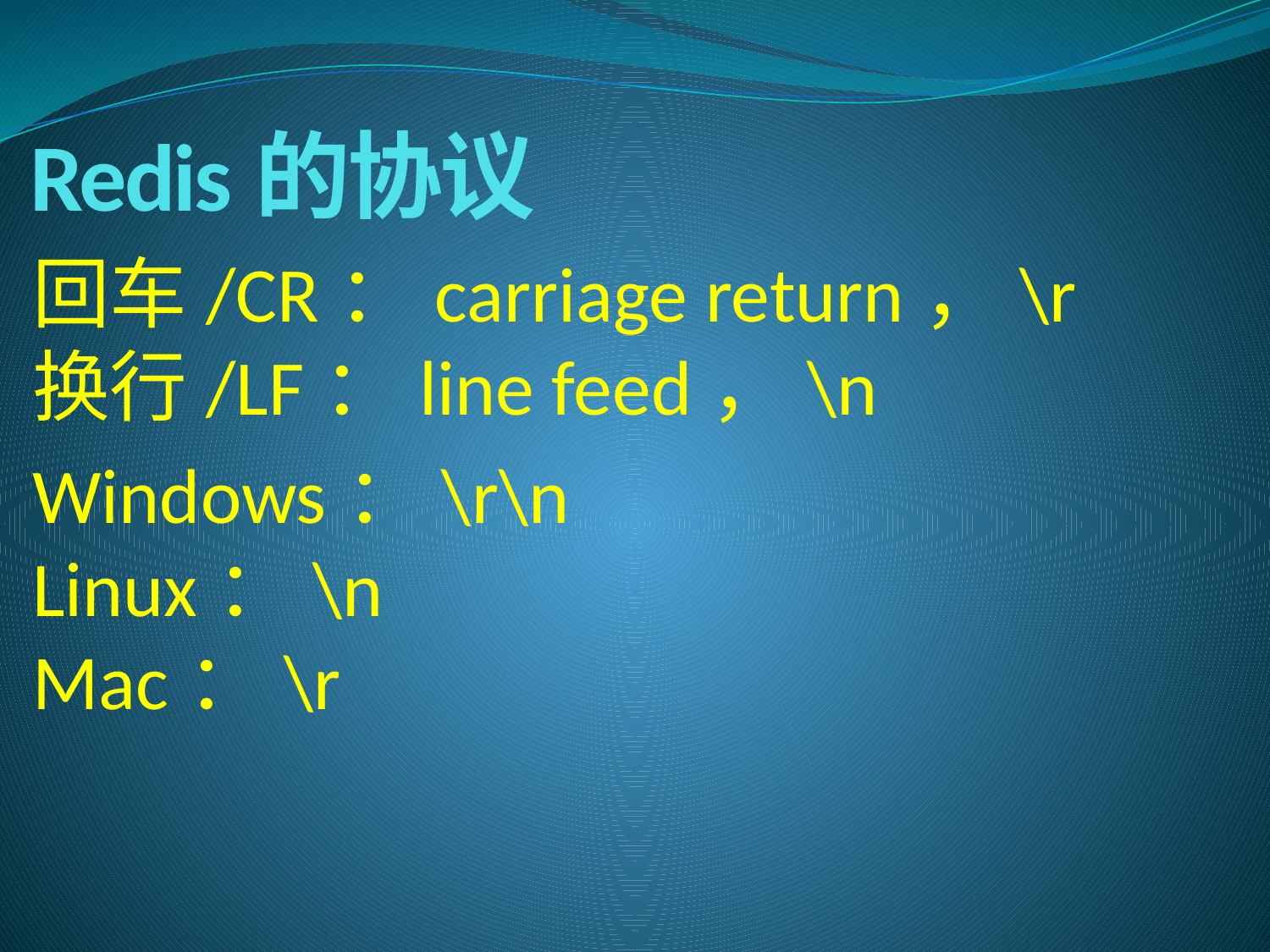

# Redis的协议
回车/CR：carriage return，\r
换行/LF：line feed，\n
Windows：\r\n
Linux：\n
Mac：\r